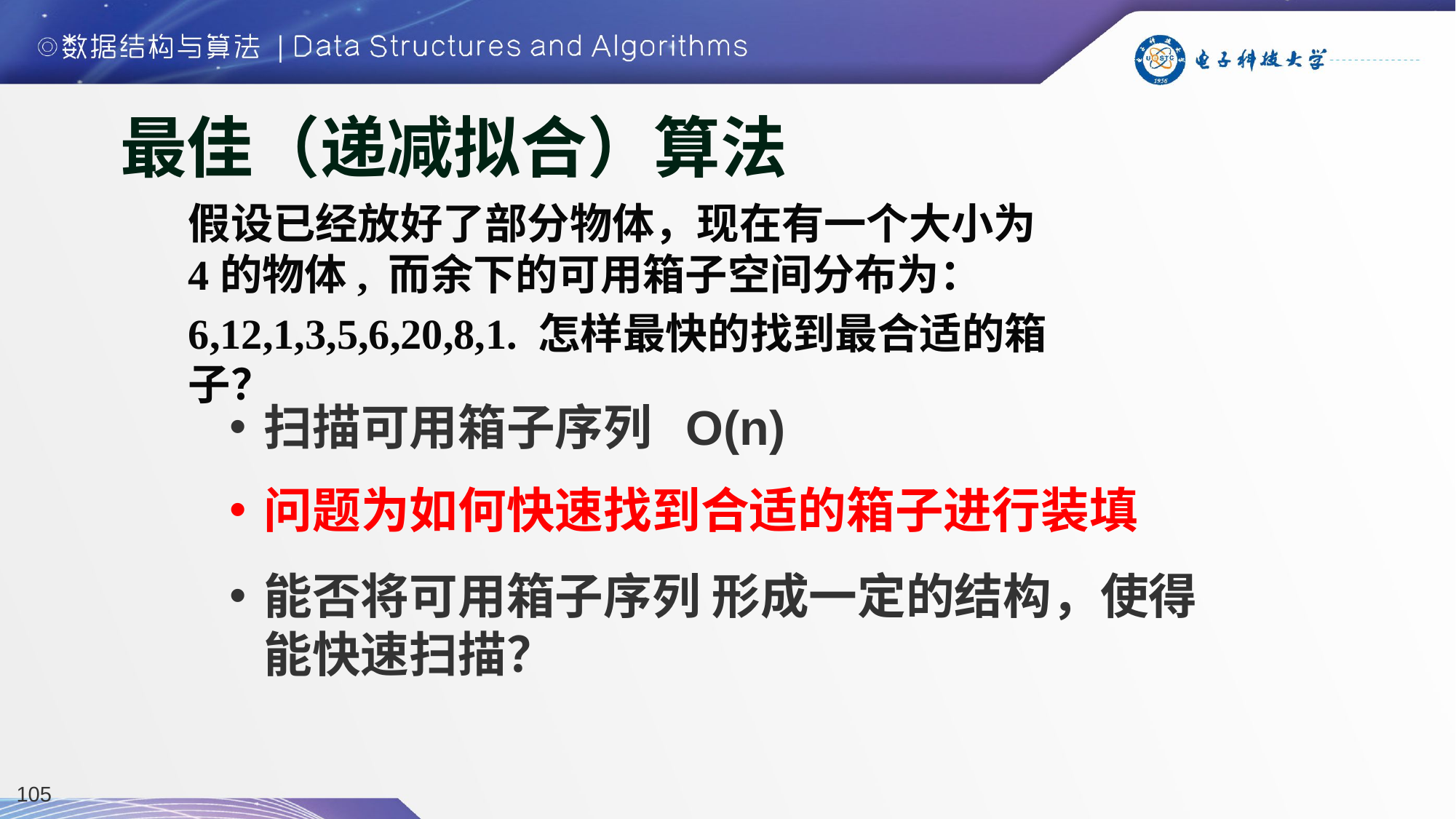

# 最佳（递减拟合）算法
假设已经放好了部分物体，现在有一个大小为 4的物体, 而余下的可用箱子空间分布为：
6,12,1,3,5,6,20,8,1. 怎样最快的找到最合适的箱子？
扫描可用箱子序列  O(n)
问题为如何快速找到合适的箱子进行装填
能否将可用箱子序列 形成一定的结构，使得能快速扫描？
105